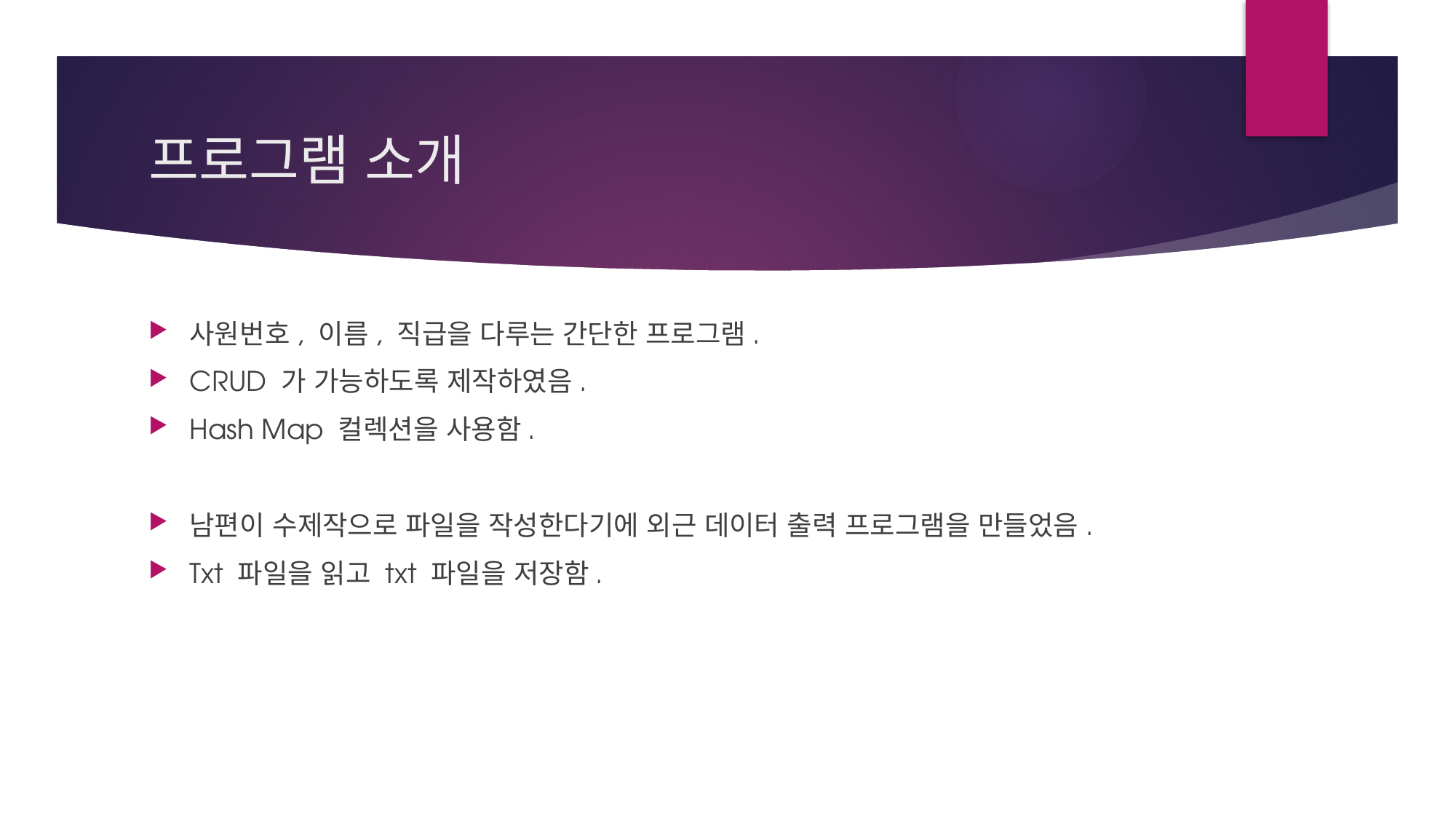

# 프로그램 소개
사원번호, 이름, 직급을 다루는 간단한 프로그램.
CRUD 가 가능하도록 제작하였음.
Hash Map 컬렉션을 사용함.

남편이 수제작으로 파일을 작성한다기에 외근 데이터 출력 프로그램을 만들었음.
Txt 파일을 읽고 txt 파일을 저장함.